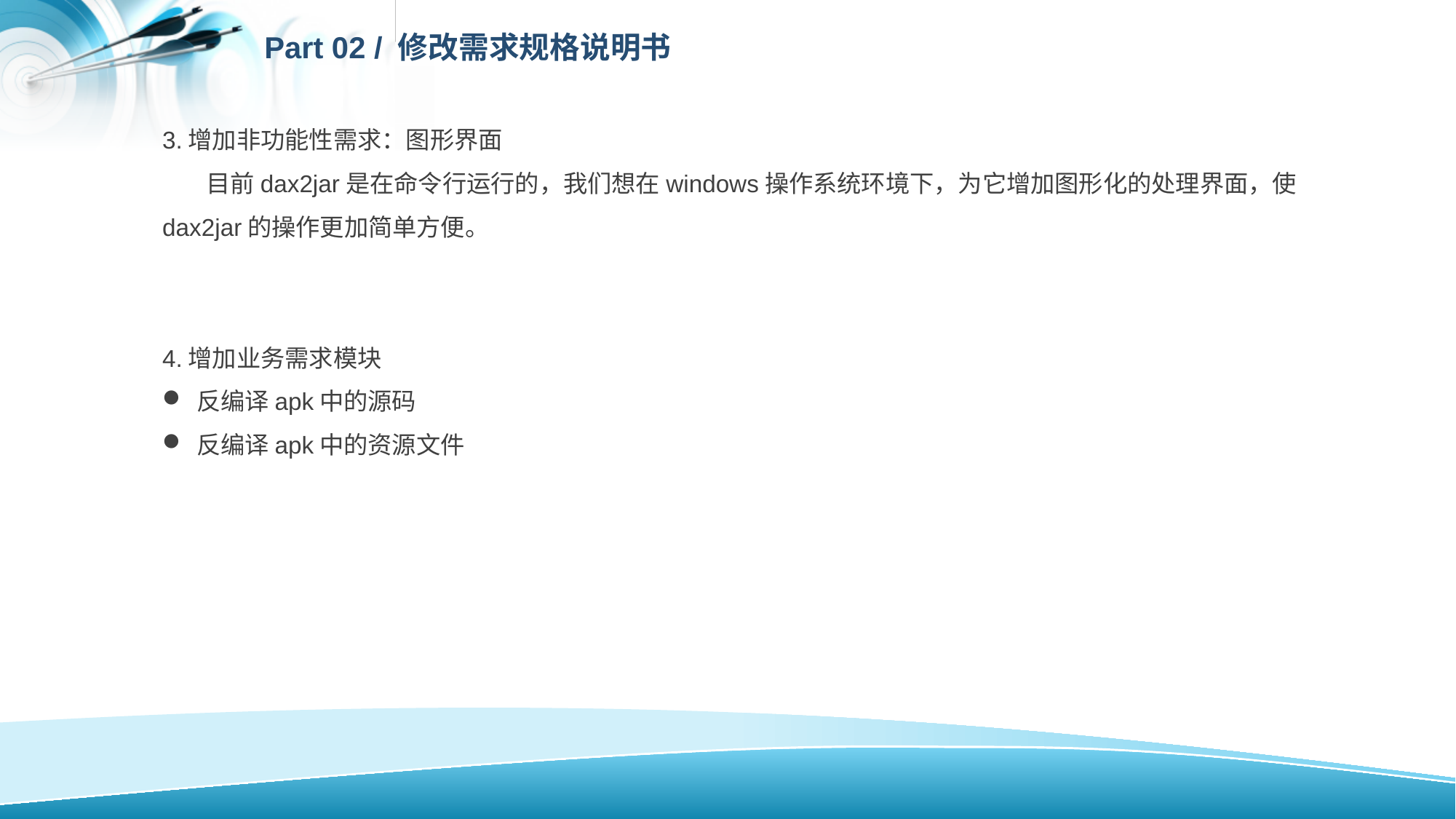

延迟符
Part 02 / 修改需求规格说明书
3.增加非功能性需求：图形界面
       目前dax2jar是在命令行运行的，我们想在windows操作系统环境下，为它增加图形化的处理界面，使dax2jar的操作更加简单方便。

4.增加业务需求模块
反编译apk中的源码
反编译apk中的资源文件